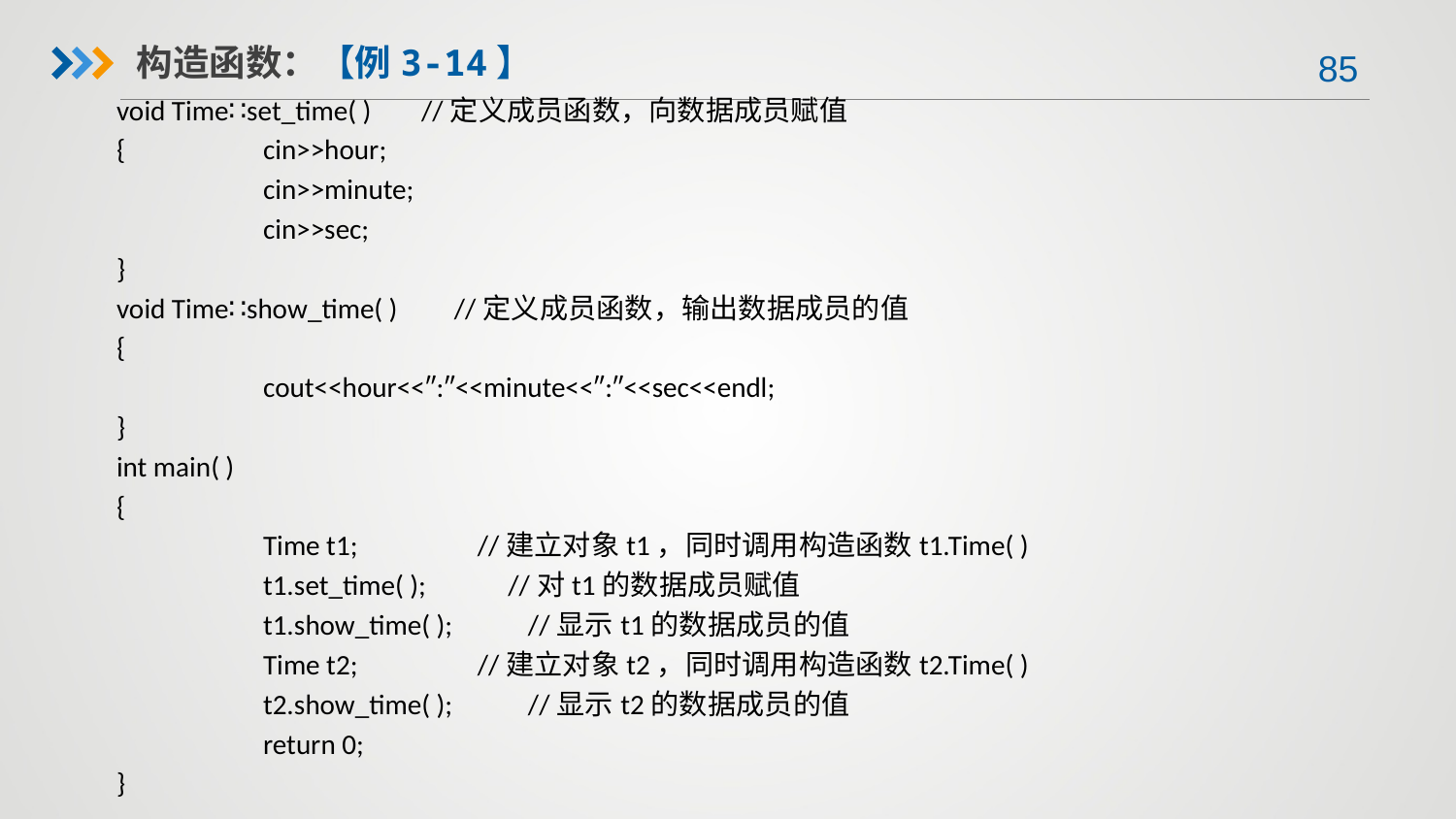

构造函数：【例3-14】
void Time∷set_time( )        //定义成员函数，向数据成员赋值
{      	cin>>hour;
		cin>>minute;
		cin>>sec;
}
void Time∷show_time( )         //定义成员函数，输出数据成员的值
{
 	cout<<hour<<″:″<<minute<<″:″<<sec<<endl;
}
int main( )
{
		Time t1;                   //建立对象t1，同时调用构造函数t1.Time( )
		t1.set_time( );             //对t1的数据成员赋值
		t1.show_time( );            //显示t1的数据成员的值
		Time t2;                   //建立对象t2，同时调用构造函数t2.Time( )
		t2.show_time( );            //显示t2的数据成员的值
		return 0;
}